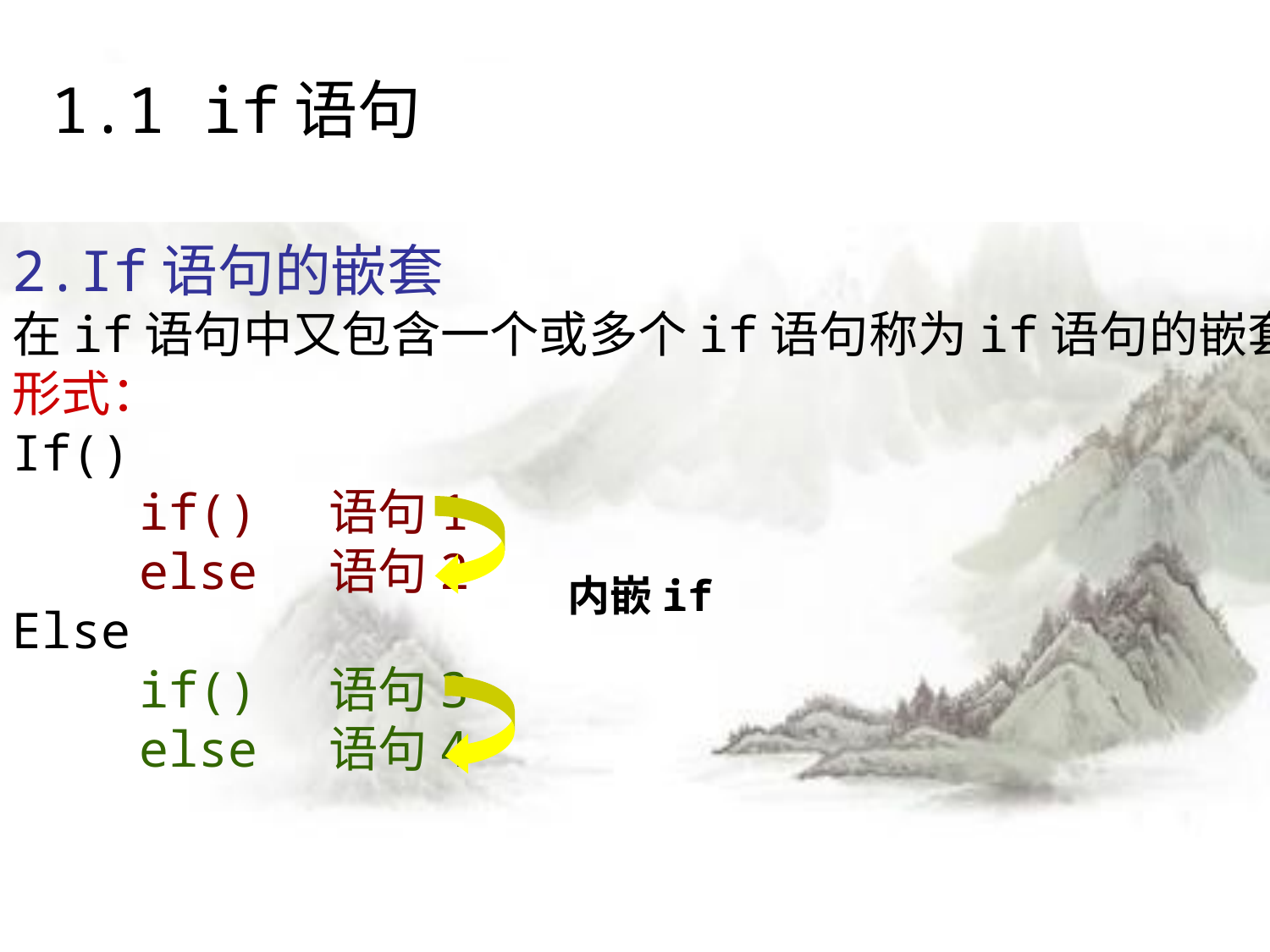

# 1.1 if语句
2.If语句的嵌套
在if语句中又包含一个或多个if语句称为if语句的嵌套。
形式：
If()
	if()  语句1
	else  语句2
Else
	if()  语句3
	else  语句4

内嵌if